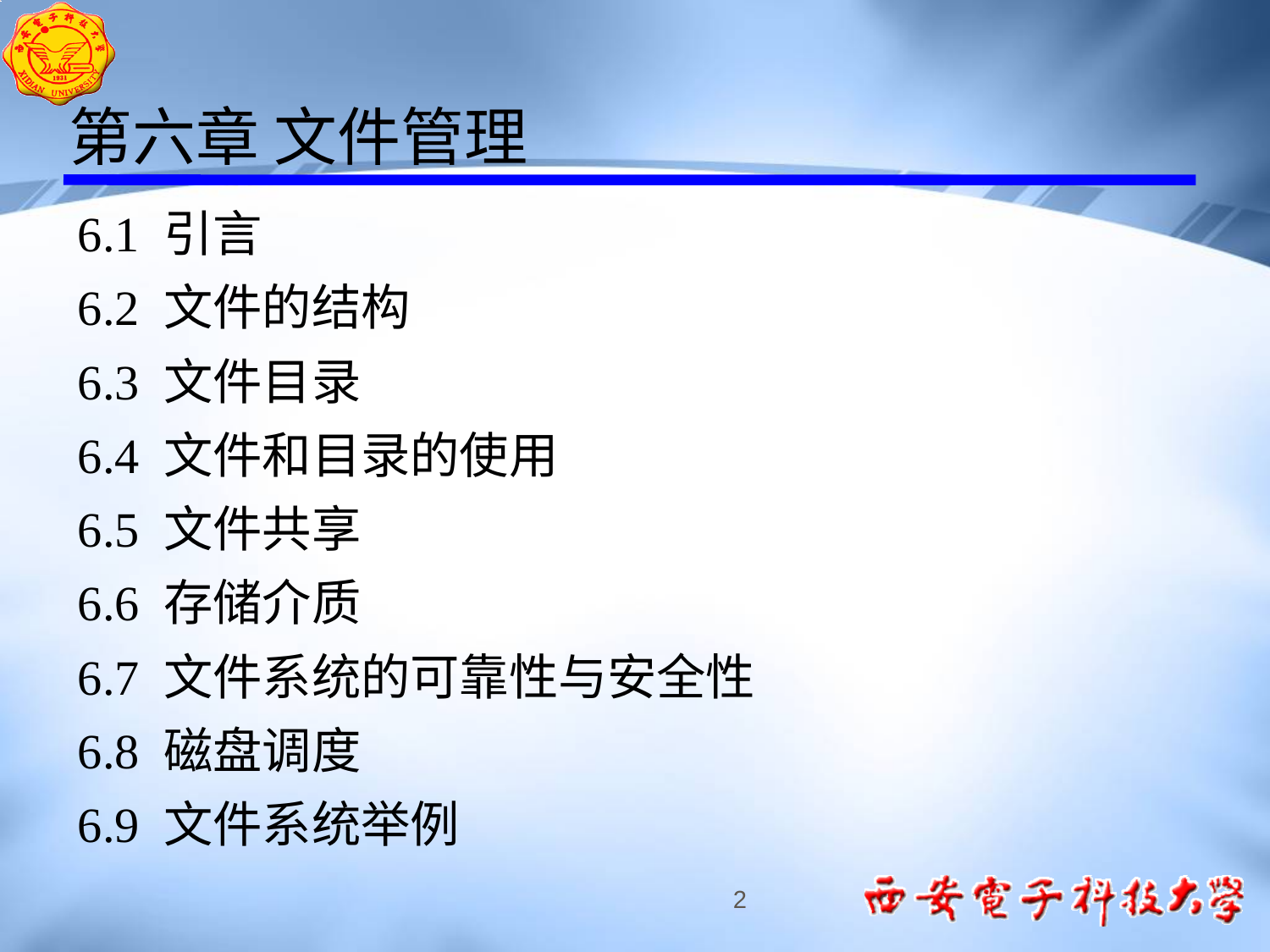

第六章 文件管理
6.1 引言
6.2 文件的结构
6.3 文件目录
6.4 文件和目录的使用
6.5 文件共享
6.6 存储介质
6.7 文件系统的可靠性与安全性
6.8 磁盘调度
6.9 文件系统举例

2